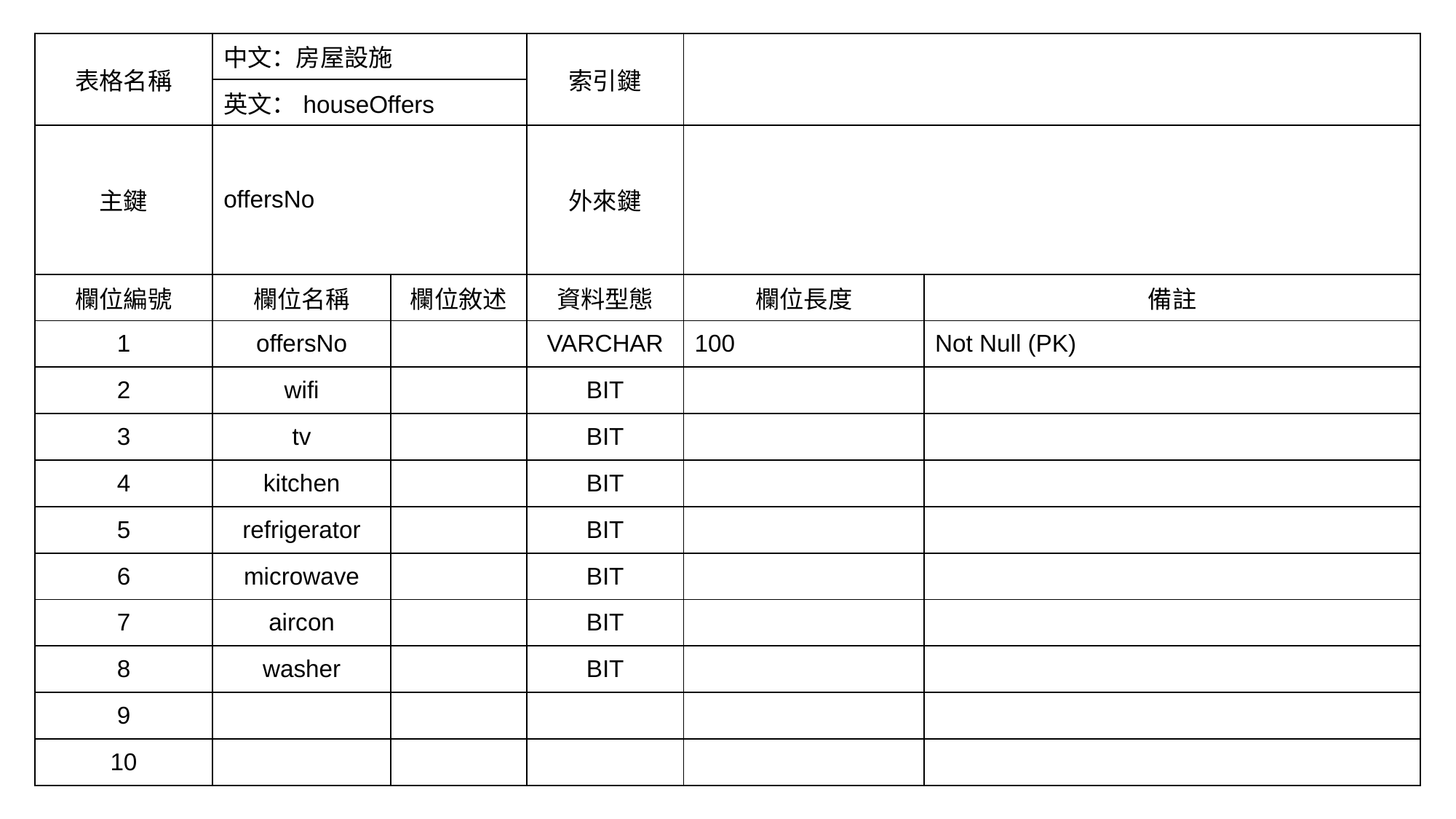

| 表格名稱 | 中文：房屋設施 |  | 索引鍵 |  |  |
| --- | --- | --- | --- | --- | --- |
|  | 英文：houseOffers |  |  |  |  |
| 主鍵 | offersNo |  | 外來鍵 |  |  |
| 欄位編號 | 欄位名稱 | 欄位敘述 | 資料型態 | 欄位長度 | 備註 |
| 1 | offersNo |  | VARCHAR | 100 | Not Null (PK) |
| 2 | wifi |  | BIT |  |  |
| 3 | tv |  | BIT |  |  |
| 4 | kitchen |  | BIT |  |  |
| 5 | refrigerator |  | BIT |  |  |
| 6 | microwave |  | BIT |  |  |
| 7 | aircon |  | BIT |  |  |
| 8 | washer |  | BIT |  |  |
| 9 |  |  |  |  |  |
| 10 |  |  |  |  |  |